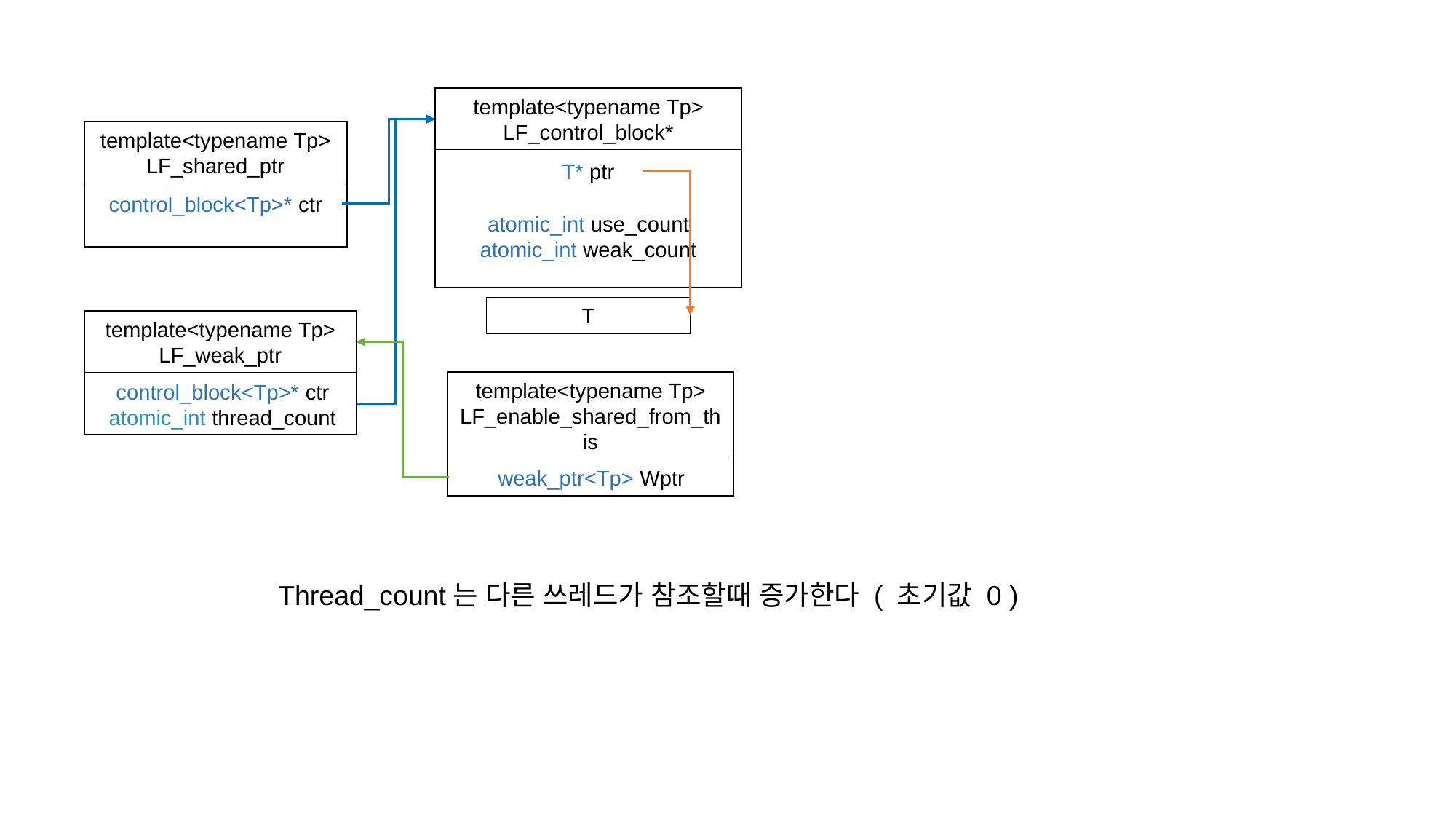

template<typename Tp>
LF_control_block*
template<typename Tp>
LF_shared_ptr

T* ptr
control_block<Tp>* ctr
atomic_int use_count
atomic_int weak_count
T
template<typename Tp>
LF_weak_ptr

template<typename Tp> LF_enable_shared_from_this
control_block<Tp>* ctr
atomic_int thread_count
weak_ptr<Tp> Wptr
Thread_count는 다른 쓰레드가 참조할때 증가한다 ( 초기값 0 )